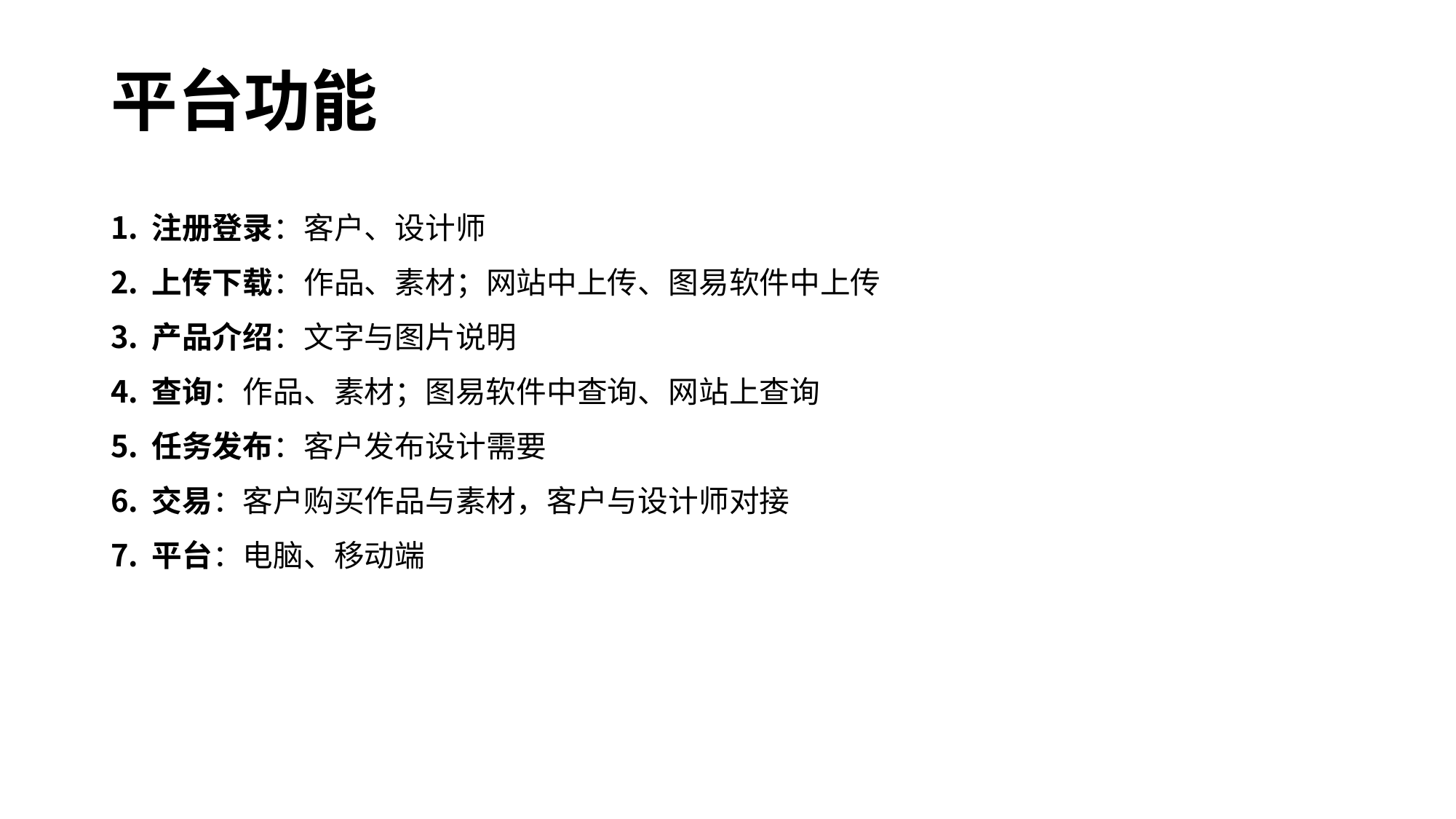

# 平台功能
注册登录：客户、设计师
上传下载：作品、素材；网站中上传、图易软件中上传
产品介绍：文字与图片说明
查询：作品、素材；图易软件中查询、网站上查询
任务发布：客户发布设计需要
交易：客户购买作品与素材，客户与设计师对接
平台：电脑、移动端